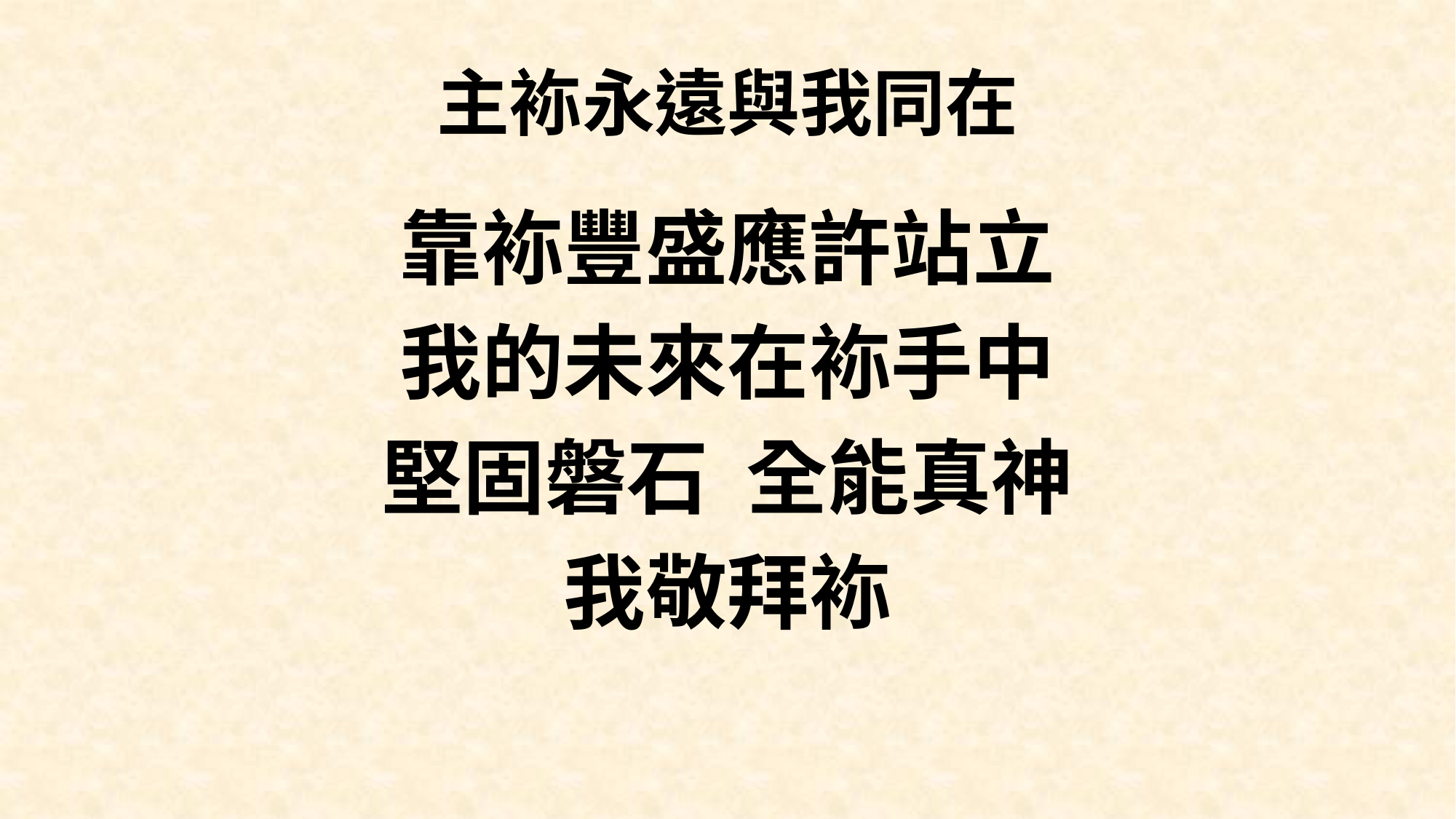

# 主袮永遠與我同在
靠袮豐盛應許站立
我的未來在袮手中
堅固磐石  全能真神
我敬拜袮